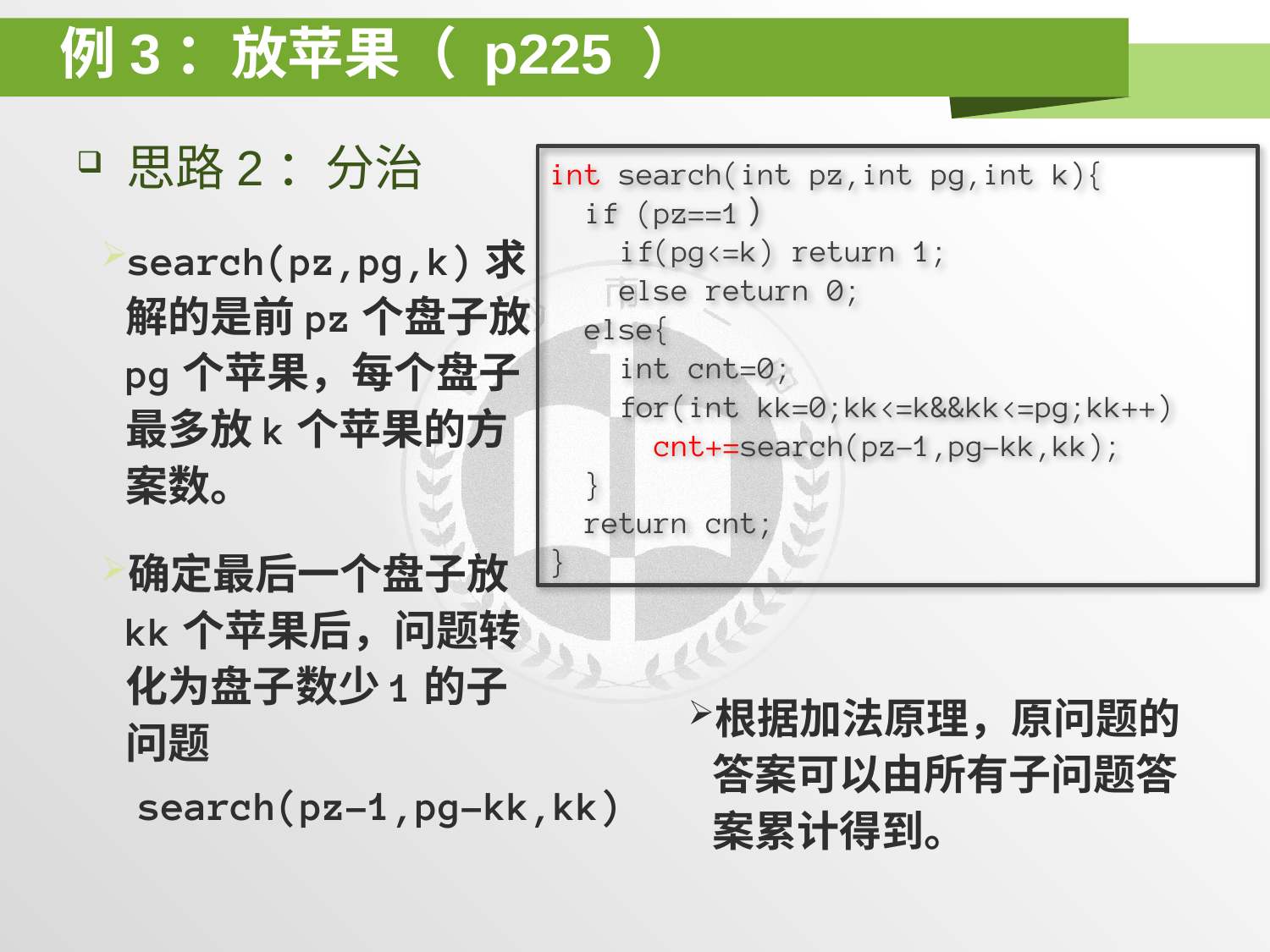

# 例3：放苹果（ p225 ）
思路2：分治
search(pz,pg,k)求解的是前pz个盘子放pg个苹果，每个盘子最多放k个苹果的方案数。
确定最后一个盘子放kk个苹果后，问题转化为盘子数少1的子问题
int search(int pz,int pg,int k){
  if (pz==1）
    if(pg<=k) return 1;
    else return 0;
  else{
    int cnt=0;
    for(int kk=0;kk<=k&&kk<=pg;kk++)
      cnt+=search(pz-1,pg-kk,kk);
  }
  return cnt;
}
根据加法原理，原问题的答案可以由所有子问题答案累计得到。
search(pz-1,pg-kk,kk)